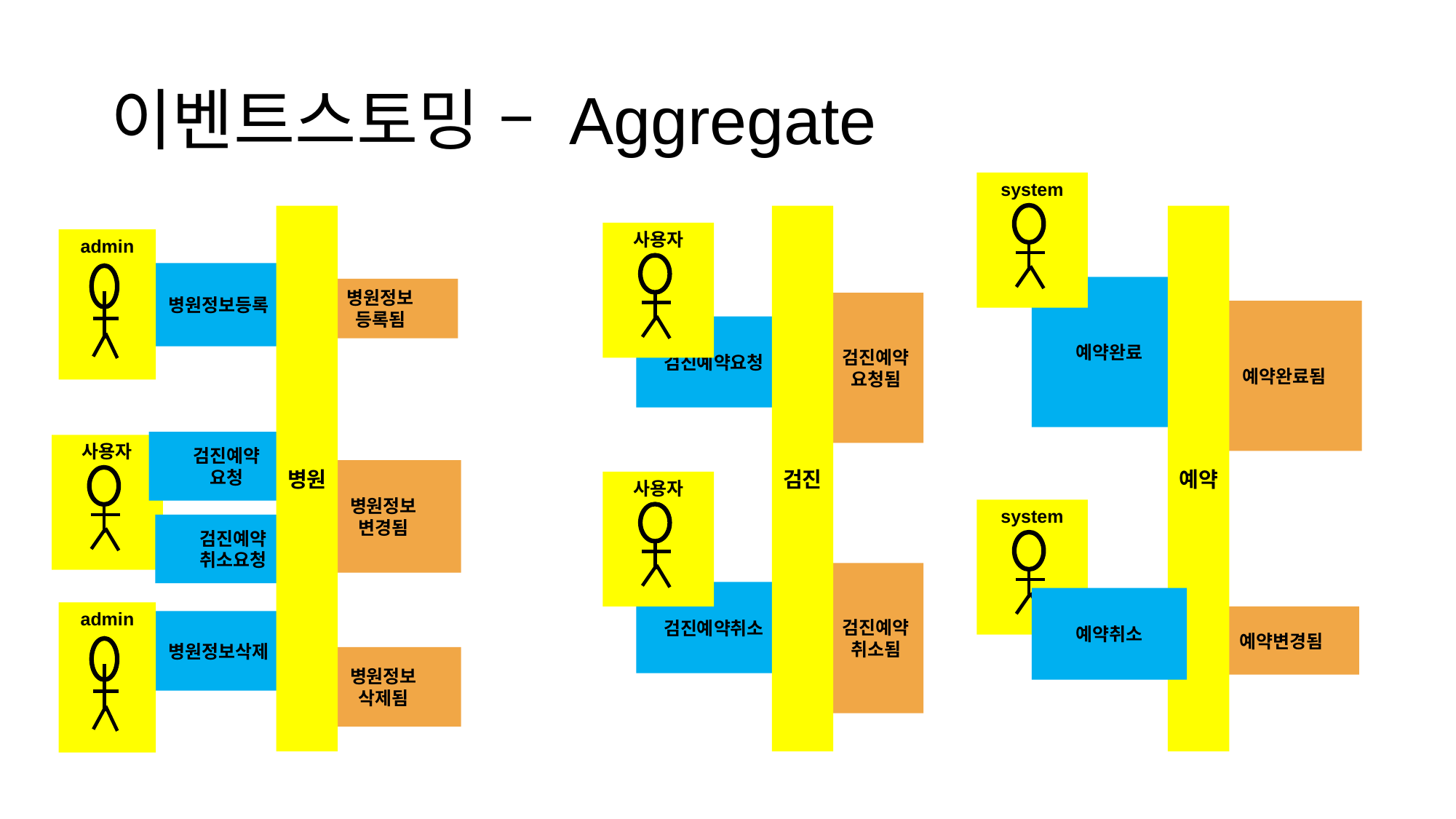

# 이벤트스토밍 – Aggregate
system

병원
검진
예약
사용자

admin

병원정보등록
예약완료
병원정보
등록됨
검진예약
요청됨
예약완료됨
검진예약요청
검진예약
요청
사용자

병원정보
변경됨
사용자

system

검진예약
취소요청
검진예약
취소됨
검진예약취소
예약취소
admin

예약변경됨
병원정보삭제
병원정보
삭제됨